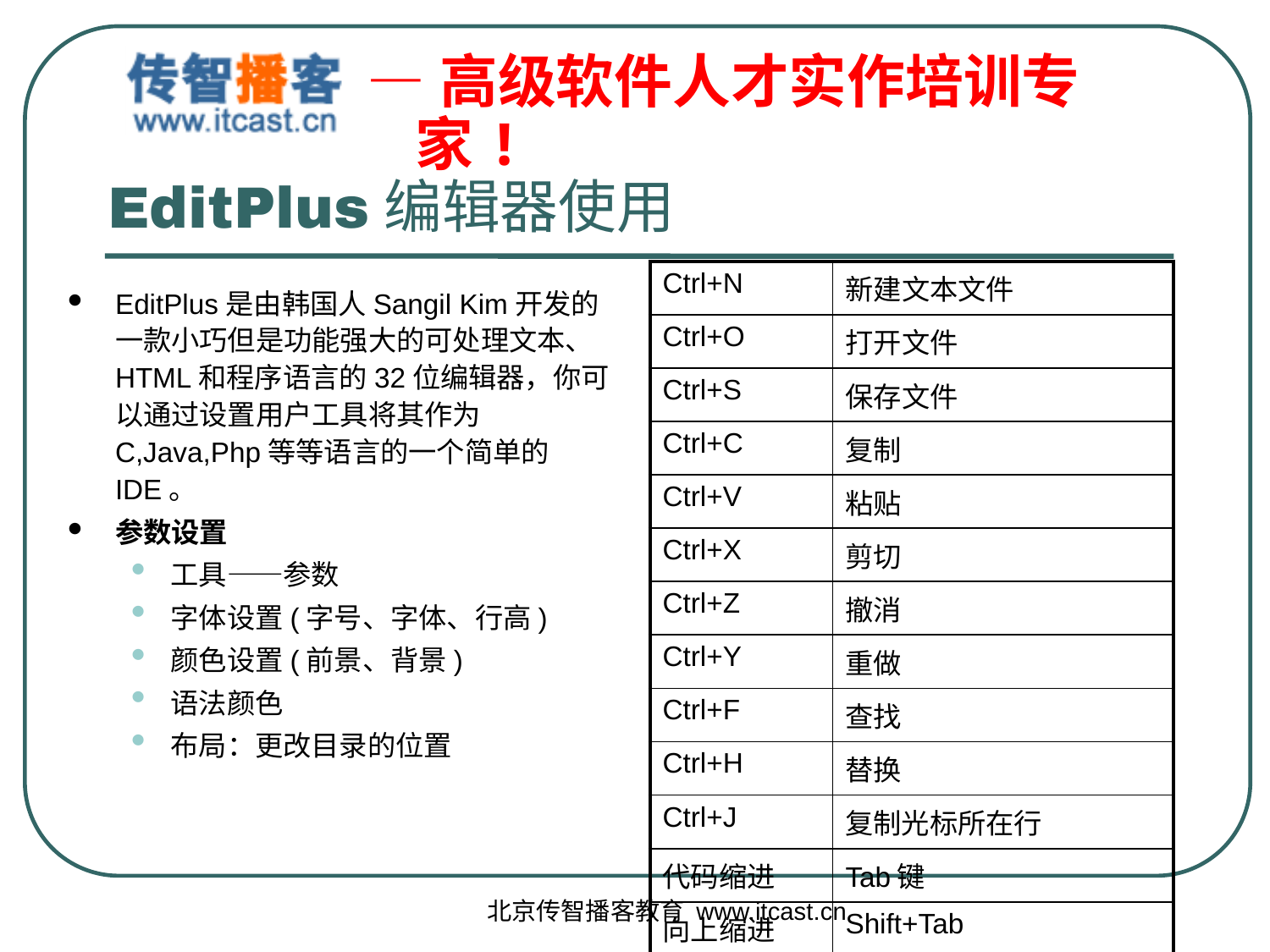

# EditPlus编辑器使用
| Ctrl+N | 新建文本文件 |
| --- | --- |
| Ctrl+O | 打开文件 |
| Ctrl+S | 保存文件 |
| Ctrl+C | 复制 |
| Ctrl+V | 粘贴 |
| Ctrl+X | 剪切 |
| Ctrl+Z | 撤消 |
| Ctrl+Y | 重做 |
| Ctrl+F | 查找 |
| Ctrl+H | 替换 |
| Ctrl+J | 复制光标所在行 |
| 代码缩进 | Tab键 |
| 向上缩进 | Shift+Tab |
EditPlus是由韩国人Sangil Kim开发的一款小巧但是功能强大的可处理文本、HTML和程序语言的32位编辑器，你可以通过设置用户工具将其作为C,Java,Php等等语言的一个简单的IDE。
参数设置
工具——参数
字体设置(字号、字体、行高)
颜色设置(前景、背景)
语法颜色
布局：更改目录的位置